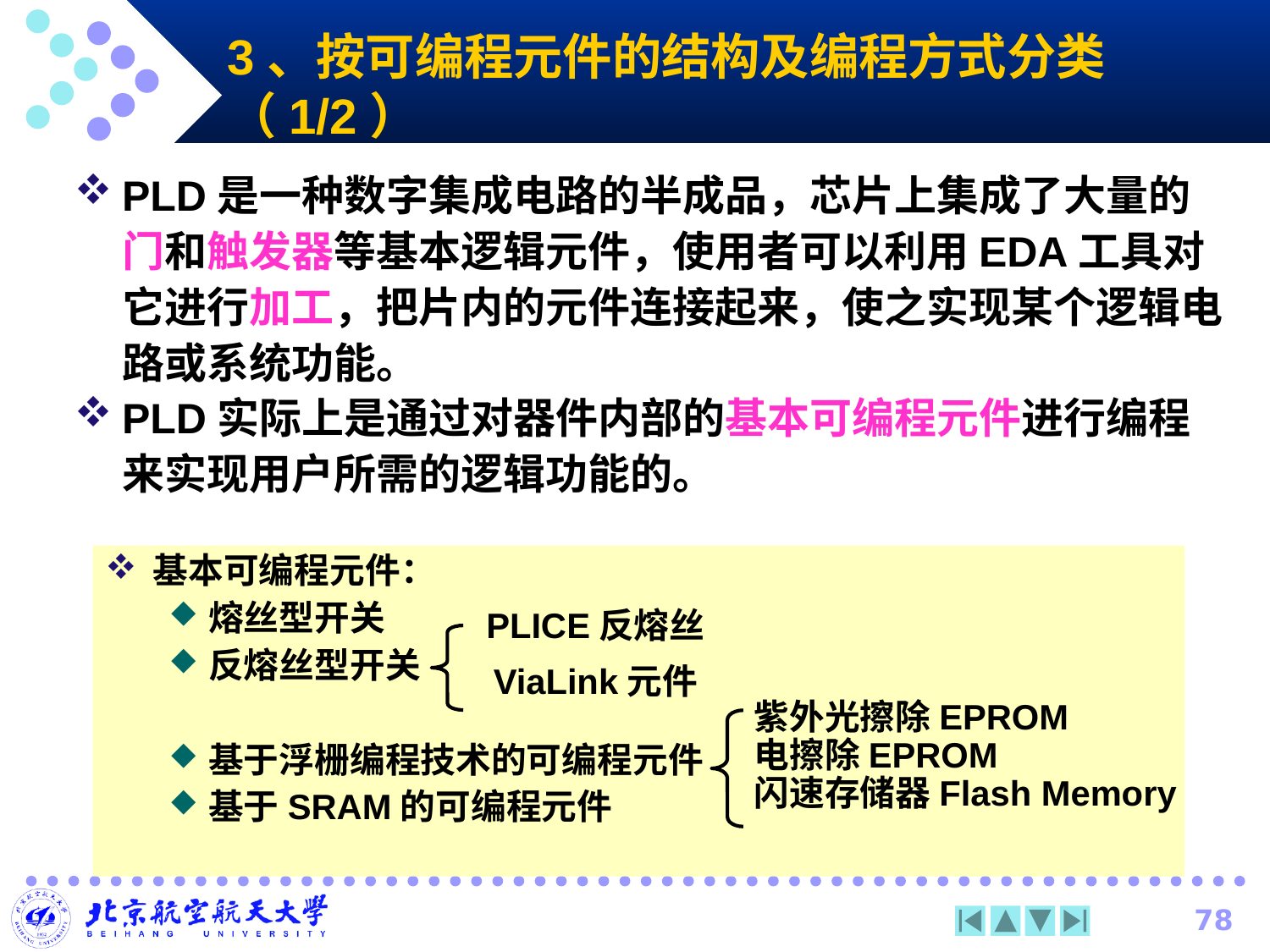

# 3、按可编程元件的结构及编程方式分类（1/2）
PLD是一种数字集成电路的半成品，芯片上集成了大量的门和触发器等基本逻辑元件，使用者可以利用EDA工具对它进行加工，把片内的元件连接起来，使之实现某个逻辑电路或系统功能。
PLD实际上是通过对器件内部的基本可编程元件进行编程来实现用户所需的逻辑功能的。
基本可编程元件：
熔丝型开关
反熔丝型开关

基于浮栅编程技术的可编程元件
基于SRAM的可编程元件
PLICE反熔丝
ViaLink元件

紫外光擦除EPROM
电擦除EPROM
闪速存储器Flash Memory

78